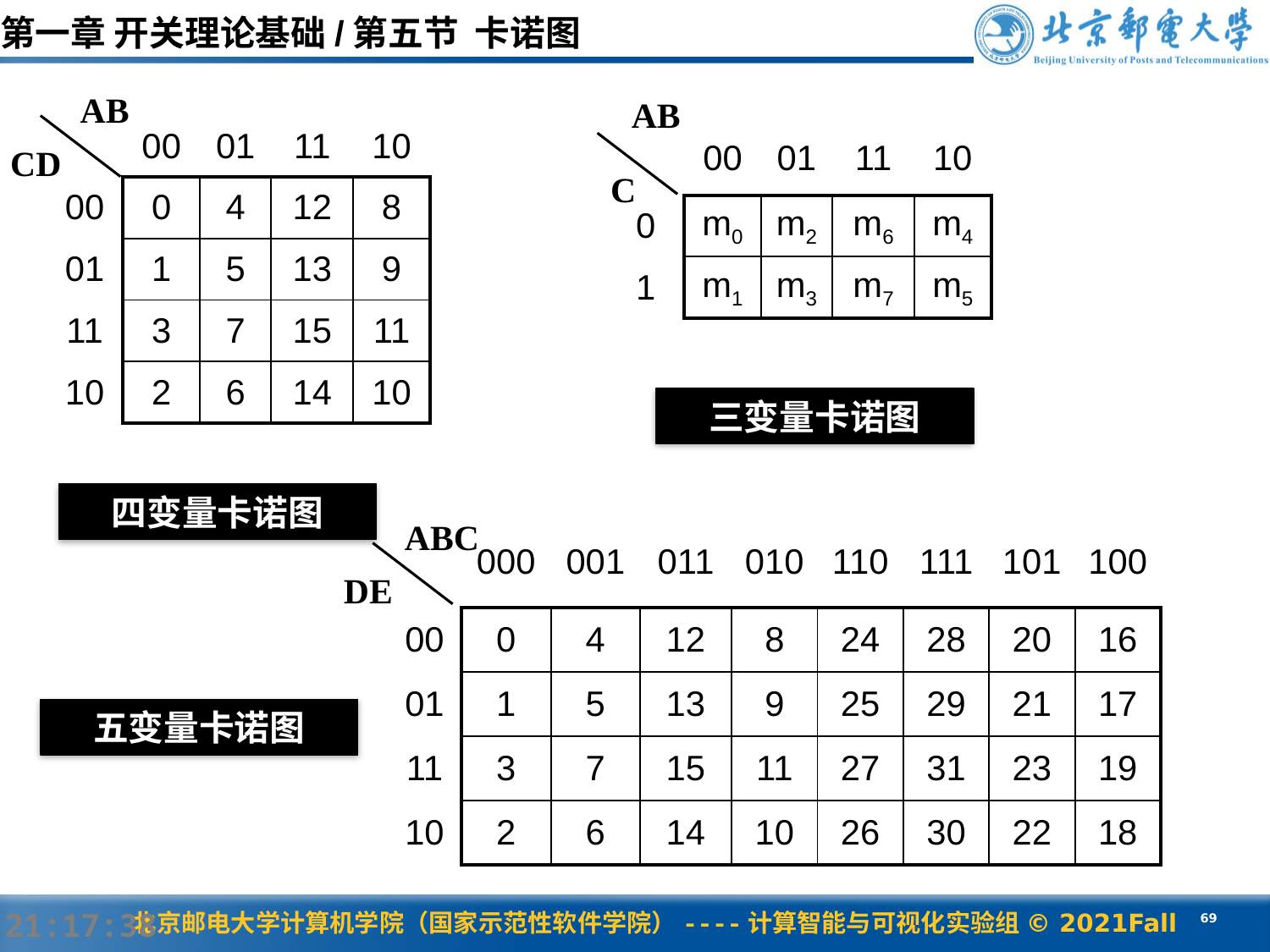

第一章 开关理论基础/第五节  卡诺图
AB

CD
AB

C
|  | 00 | 01 | 11 | 10 |
| --- | --- | --- | --- | --- |
| 00 | 0 | 4 | 12 | 8 |
| 01 | 1 | 5 | 13 | 9 |
| 11 | 3 | 7 | 15 | 11 |
| 10 | 2 | 6 | 14 | 10 |
|  | 00 | 01 | 11 | 10 |
| --- | --- | --- | --- | --- |
| 0 | m0 | m2 | m6 | m4 |
| 1 | m1 | m3 | m7 | m5 |
三变量卡诺图
四变量卡诺图
ABC

DE
|  | 000 | 001 | 011 | 010 | 110 | 111 | 101 | 100 |
| --- | --- | --- | --- | --- | --- | --- | --- | --- |
| 00 | 0 | 4 | 12 | 8 | 24 | 28 | 20 | 16 |
| 01 | 1 | 5 | 13 | 9 | 25 | 29 | 21 | 17 |
| 11 | 3 | 7 | 15 | 11 | 27 | 31 | 23 | 19 |
| 10 | 2 | 6 | 14 | 10 | 26 | 30 | 22 | 18 |
五变量卡诺图